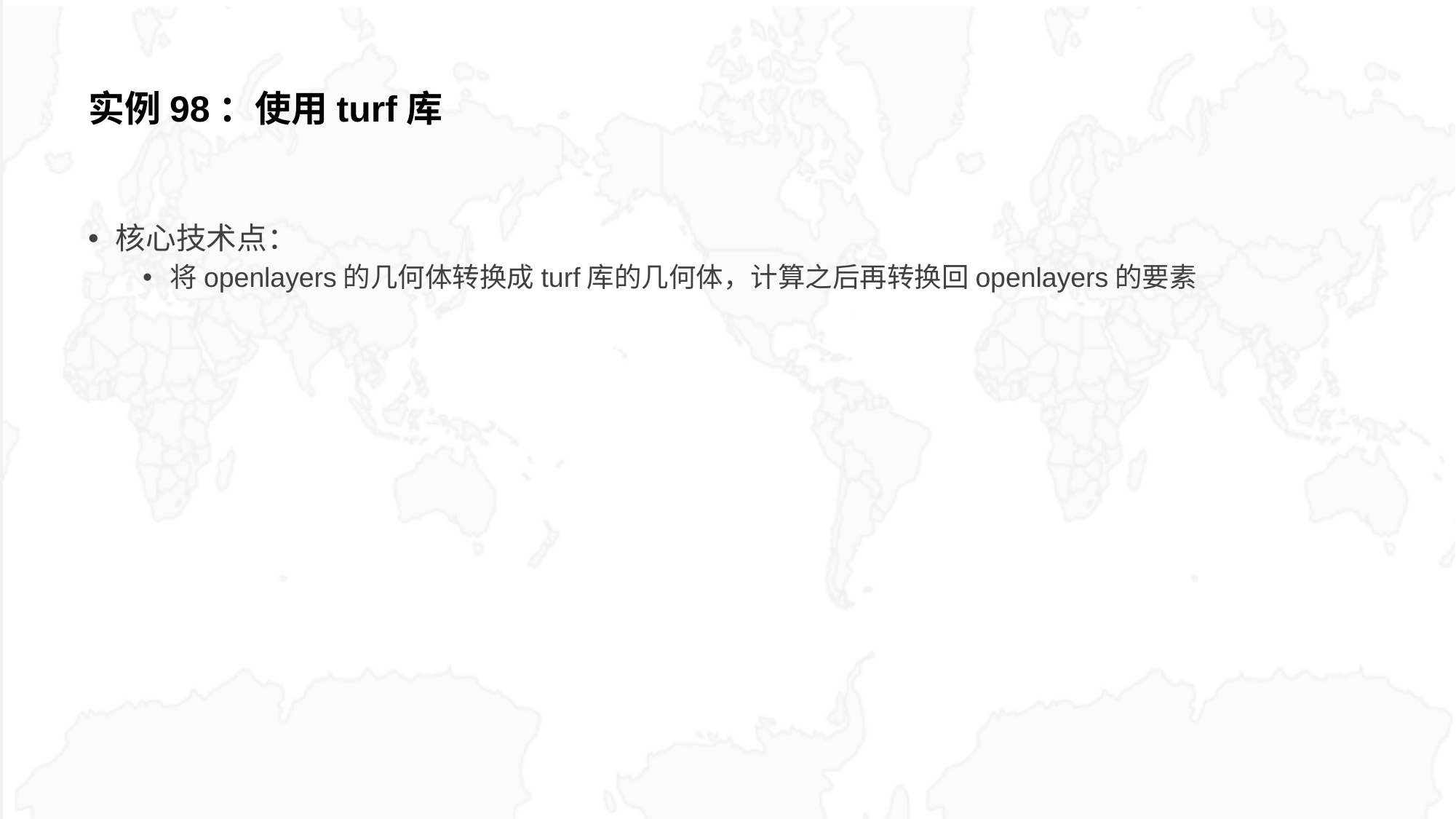

# 实例98：使用turf库
核心技术点：
将openlayers的几何体转换成turf库的几何体，计算之后再转换回openlayers的要素